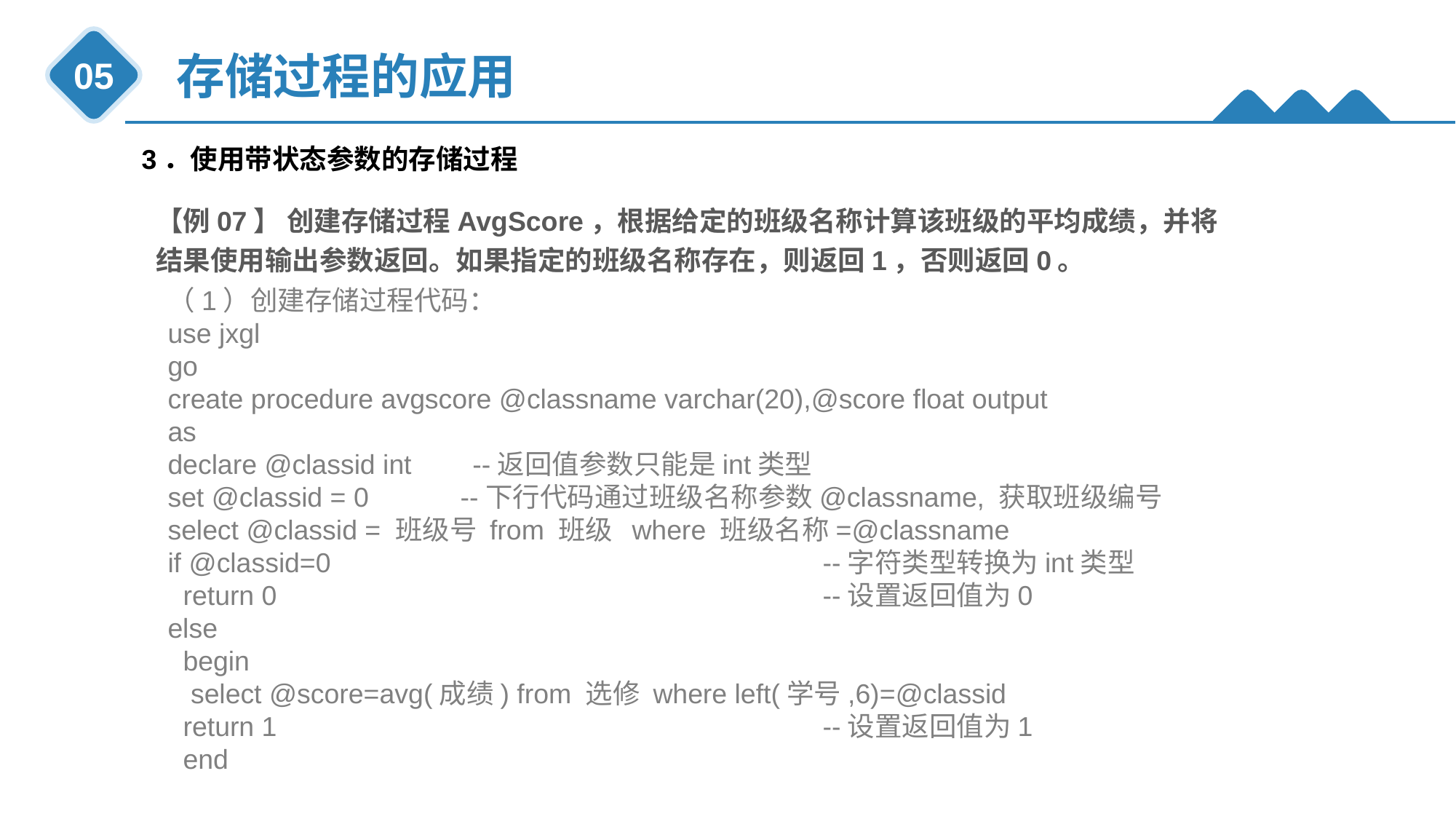

存储过程的应用
05

3．使用带状态参数的存储过程
【例07】 创建存储过程AvgScore，根据给定的班级名称计算该班级的平均成绩，并将结果使用输出参数返回。如果指定的班级名称存在，则返回1，否则返回0。
（1）创建存储过程代码：
use jxgl
go
create procedure avgscore @classname varchar(20),@score float output
as
declare @classid int        --返回值参数只能是int类型
set @classid = 0            --下行代码通过班级名称参数@classname, 获取班级编号
select @classid = 班级号 from 班级  where 班级名称=@classname
if @classid=0					--字符类型转换为int类型
  return 0 					--设置返回值为0
else
  begin
   select @score=avg(成绩) from 选修 where left(学号,6)=@classid
  return 1 					--设置返回值为1
  end